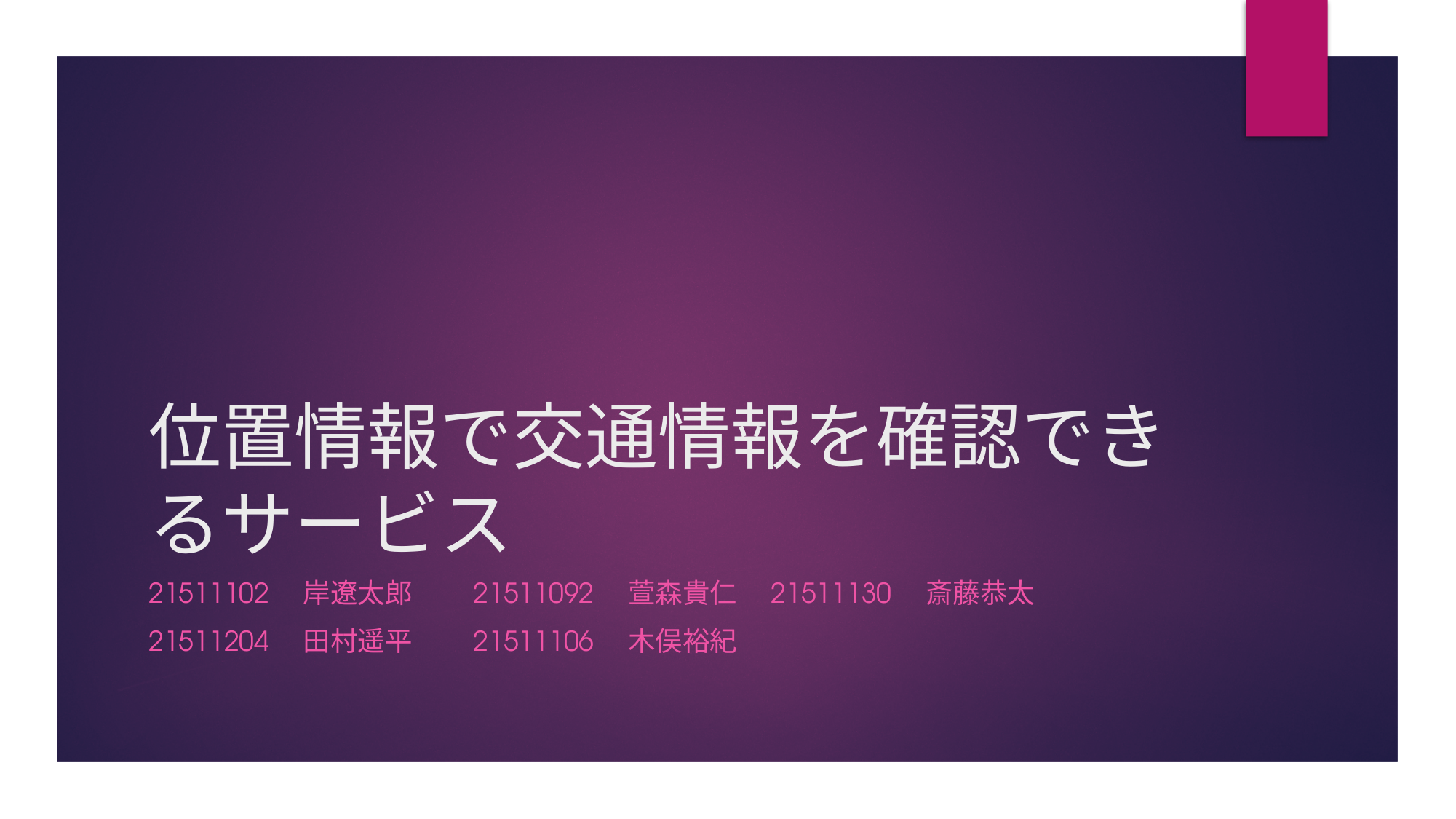

# 位置情報で交通情報を確認できるサービス
21511102　岸遼太郎　　21511092　萱森貴仁　21511130　斎藤恭太
21511204　田村遥平　　21511106　木俣裕紀